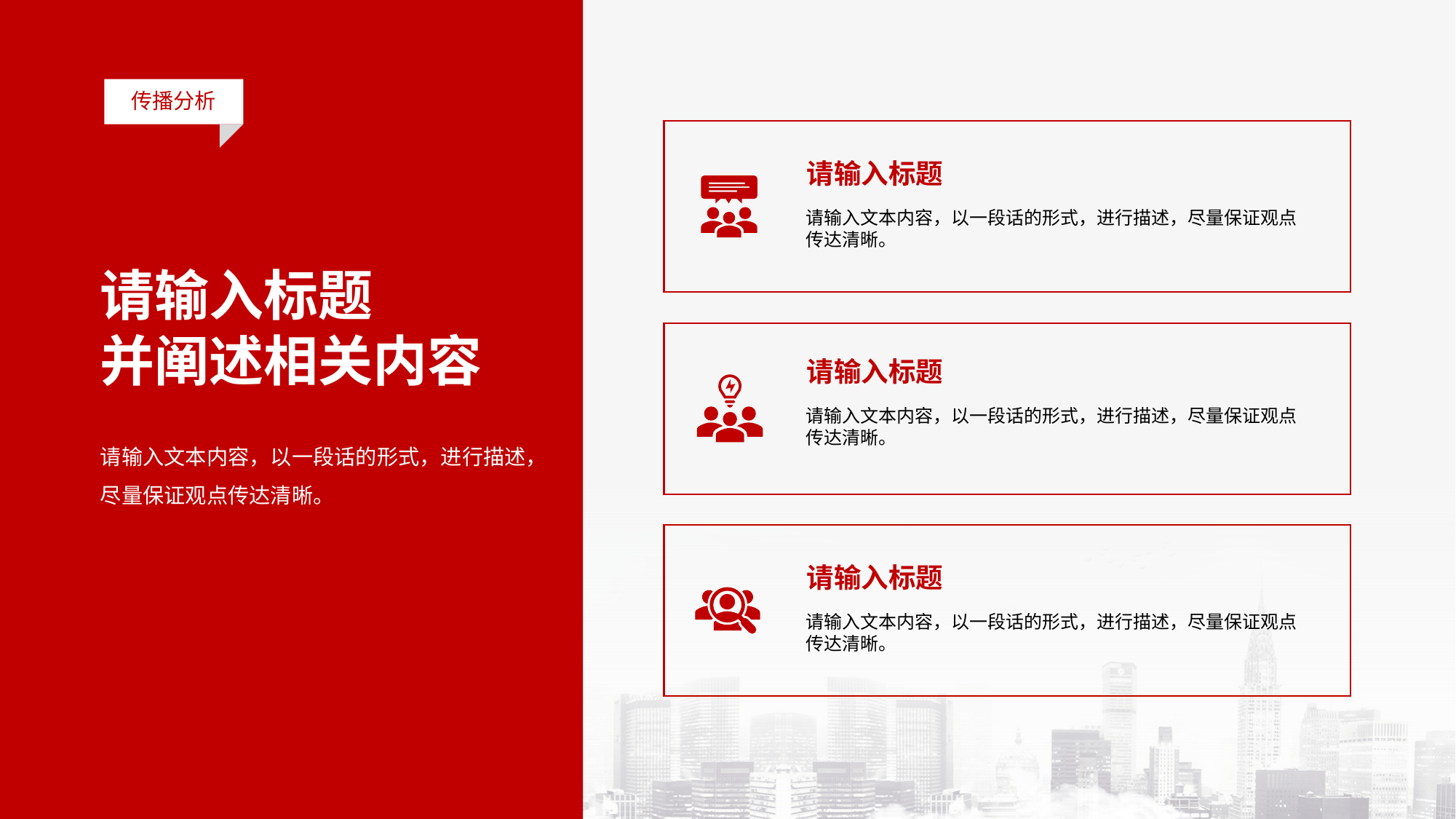

传播分析

请输入标题

请输入文本内容，以一段话的形式，进行描述，尽量保证观点传达清晰。
请输入标题
并阐述相关内容

请输入标题

请输入文本内容，以一段话的形式，进行描述，尽量保证观点传达清晰。
请输入文本内容，以一段话的形式，进行描述，尽量保证观点传达清晰。

请输入标题

请输入文本内容，以一段话的形式，进行描述，尽量保证观点传达清晰。